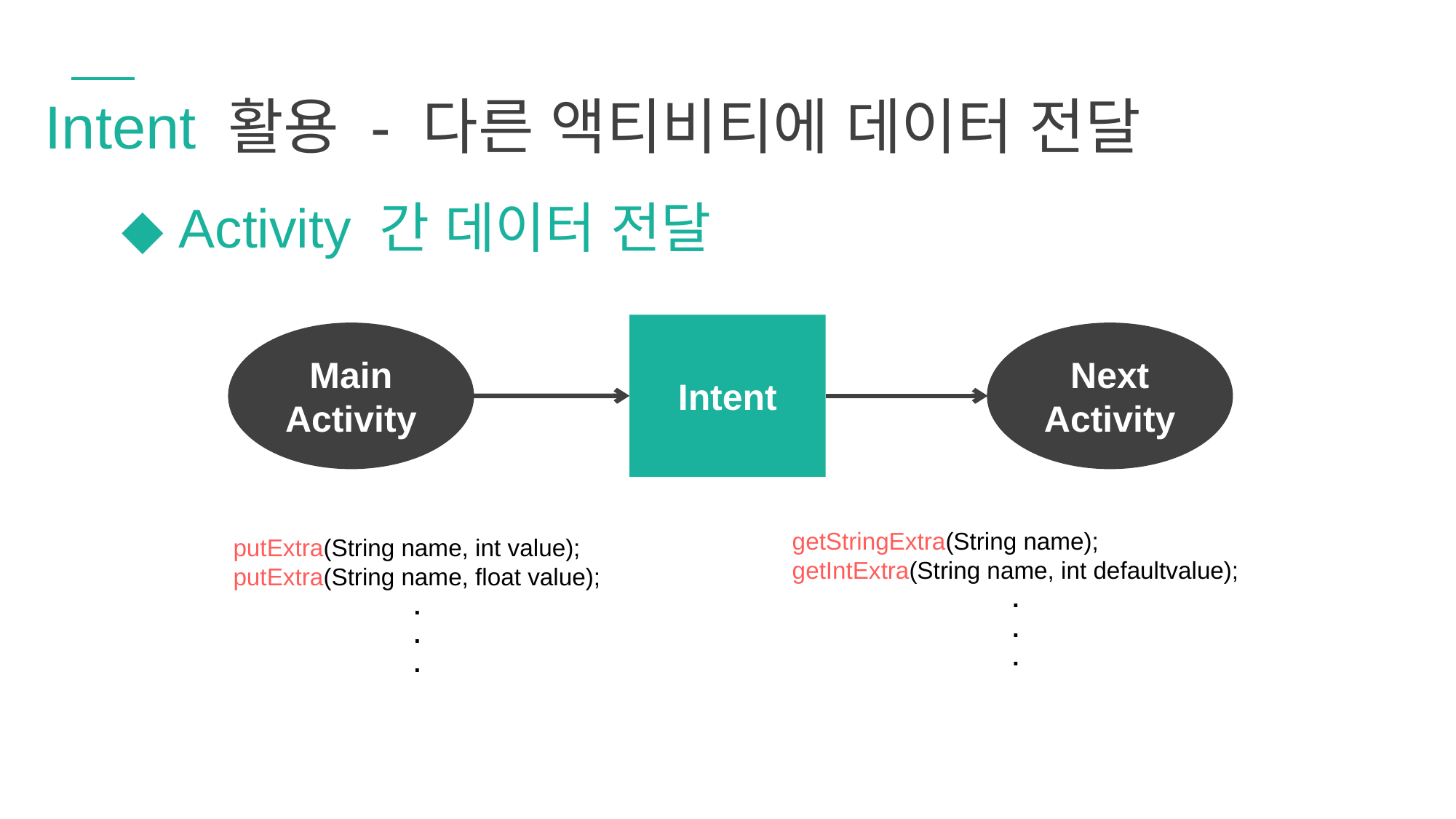

Intent 활용 - 다른 액티비티에 데이터 전달
◆ Activity 간 데이터 전달
Intent
Main
Activity
Next
Activity
getStringExtra(String name);
getIntExtra(String name, int defaultvalue);
.
.
.
putExtra(String name, int value);
putExtra(String name, float value);
.
.
.